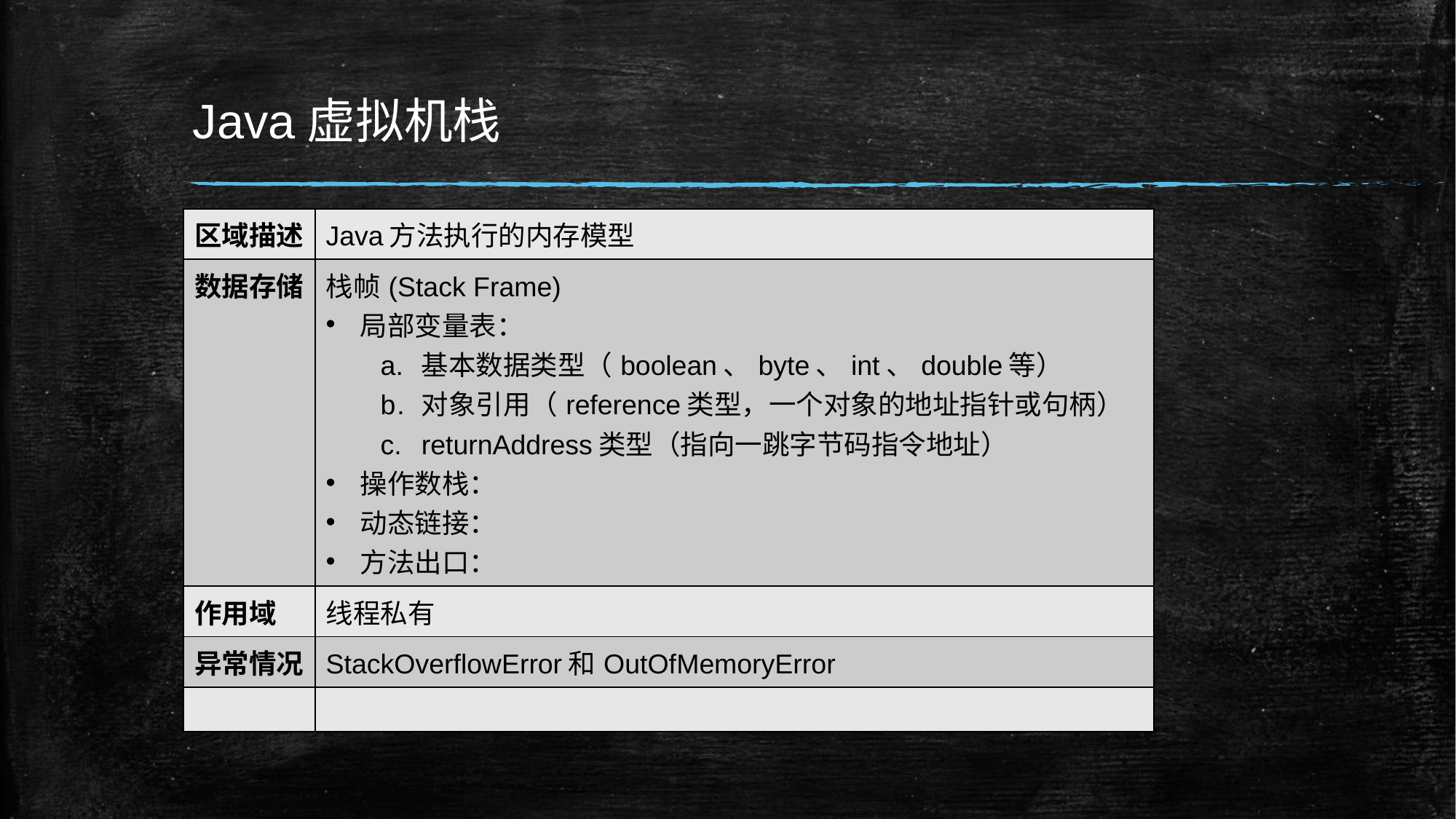

# Java虚拟机栈
| 区域描述 | Java方法执行的内存模型 |
| --- | --- |
| 数据存储 | 栈帧(Stack Frame) 局部变量表： 基本数据类型（boolean、byte、int、double等） 对象引用（reference类型，一个对象的地址指针或句柄） returnAddress类型（指向一跳字节码指令地址） 操作数栈： 动态链接： 方法出口： |
| 作用域 | 线程私有 |
| 异常情况 | StackOverflowError和OutOfMemoryError |
|  |  |